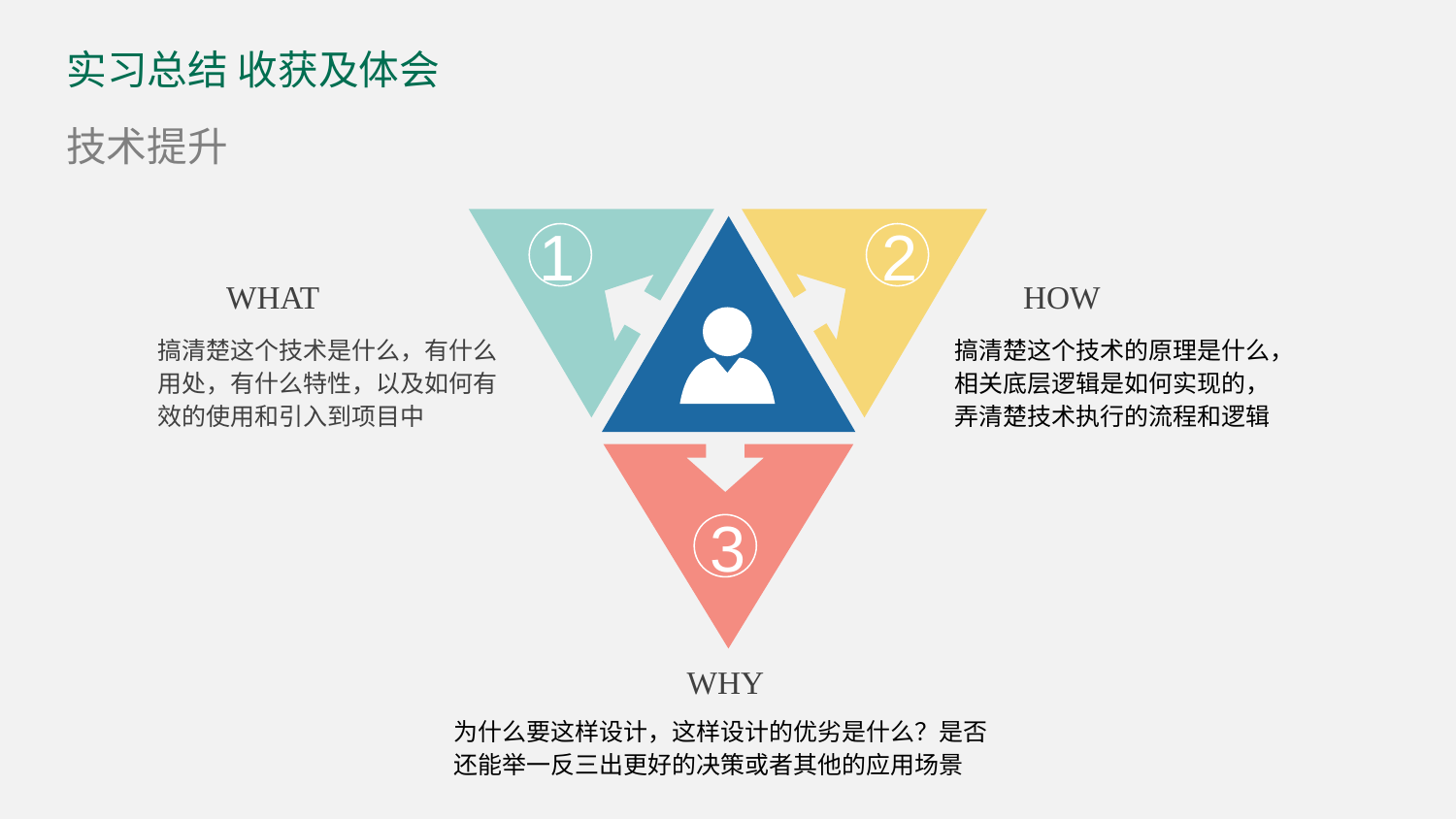

实习总结 收获及体会
技术提升

1

2

WHAT
HOW

搞清楚这个技术是什么，有什么用处，有什么特性，以及如何有效的使用和引入到项目中
搞清楚这个技术的原理是什么，相关底层逻辑是如何实现的，弄清楚技术执行的流程和逻辑
3

WHY
为什么要这样设计，这样设计的优劣是什么？是否还能举一反三出更好的决策或者其他的应用场景